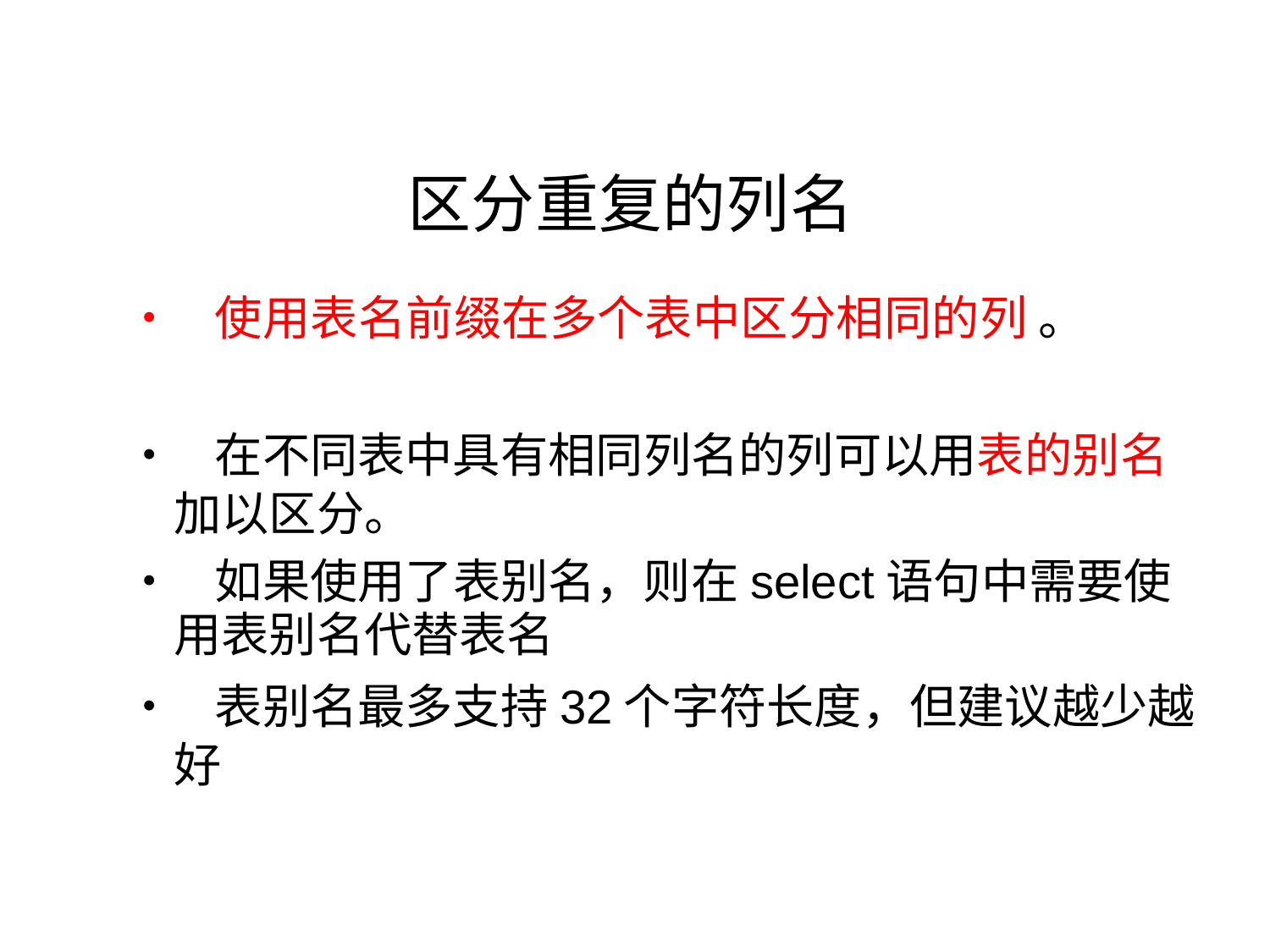

区分重复的列名
• 使用表名前缀在多个表中区分相同的列 。
• 在不同表中具有相同列名的列可以用表的别名
加以区分。
• 如果使用了表别名，则在select语句中需要使
用表别名代替表名
• 表别名最多支持32个字符长度，但建议越少越
好